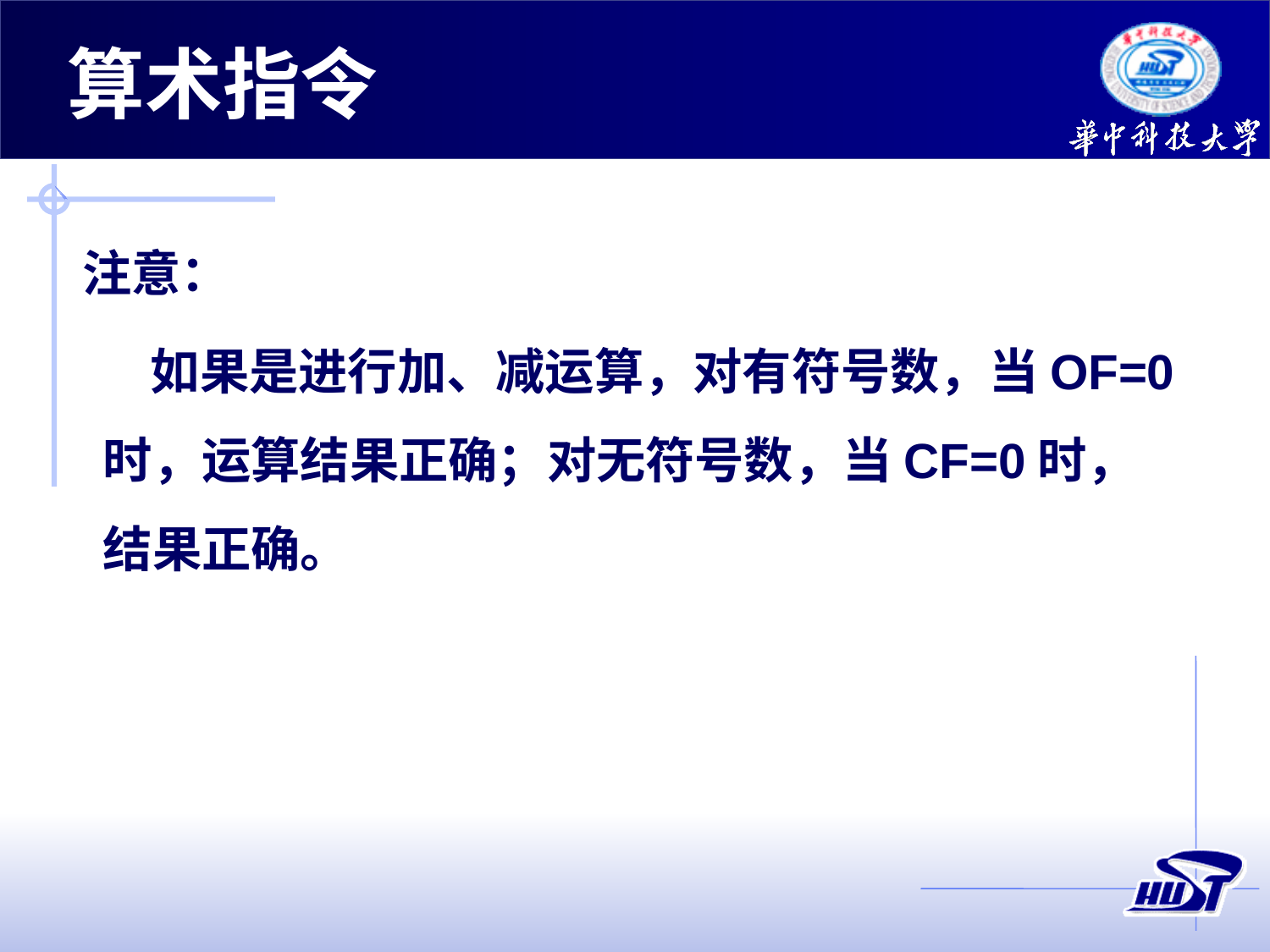

算术指令
注意：
如果是进行加、减运算，对有符号数，当OF=0时，运算结果正确；对无符号数，当CF=0时，结果正确。